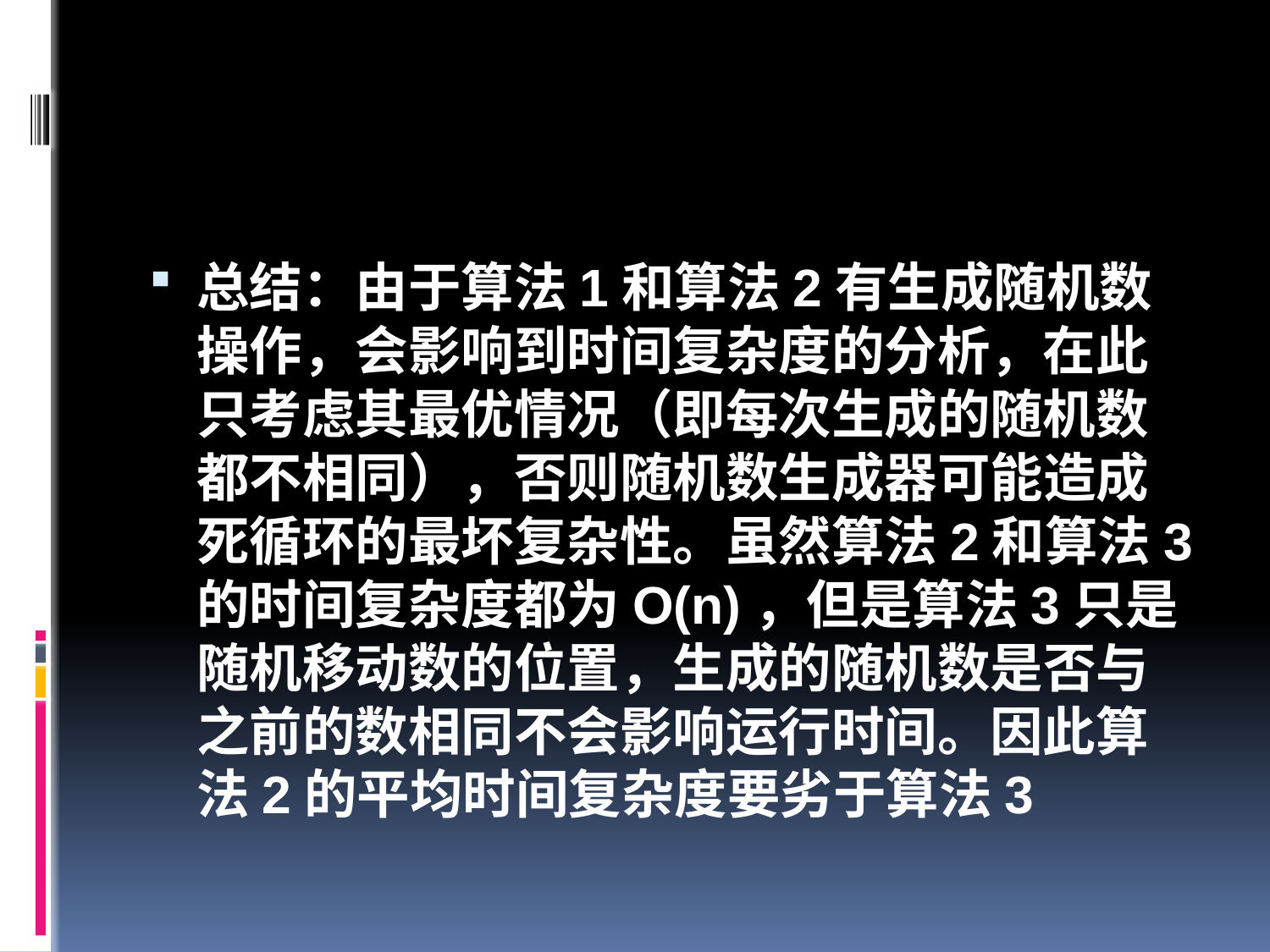

#
总结：由于算法1和算法2有生成随机数操作，会影响到时间复杂度的分析，在此只考虑其最优情况（即每次生成的随机数都不相同），否则随机数生成器可能造成死循环的最坏复杂性。虽然算法2和算法3的时间复杂度都为O(n)，但是算法3只是随机移动数的位置，生成的随机数是否与之前的数相同不会影响运行时间。因此算法2的平均时间复杂度要劣于算法3